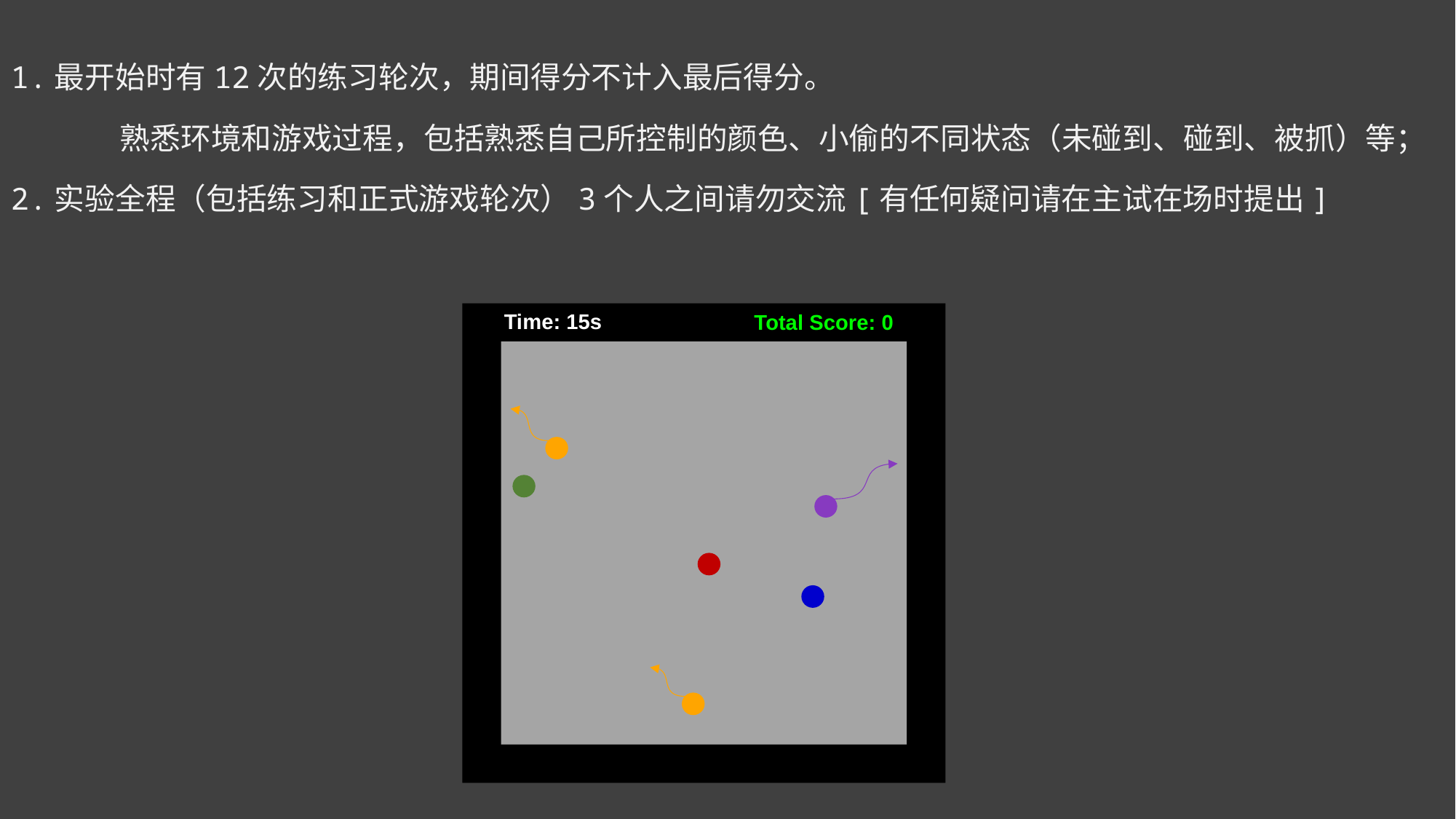

1.最开始时有12次的练习轮次，期间得分不计入最后得分。
	熟悉环境和游戏过程，包括熟悉自己所控制的颜色、小偷的不同状态（未碰到、碰到、被抓）等；
2.实验全程（包括练习和正式游戏轮次）3个人之间请勿交流[有任何疑问请在主试在场时提出]

Time: 15s

Total Score: 0